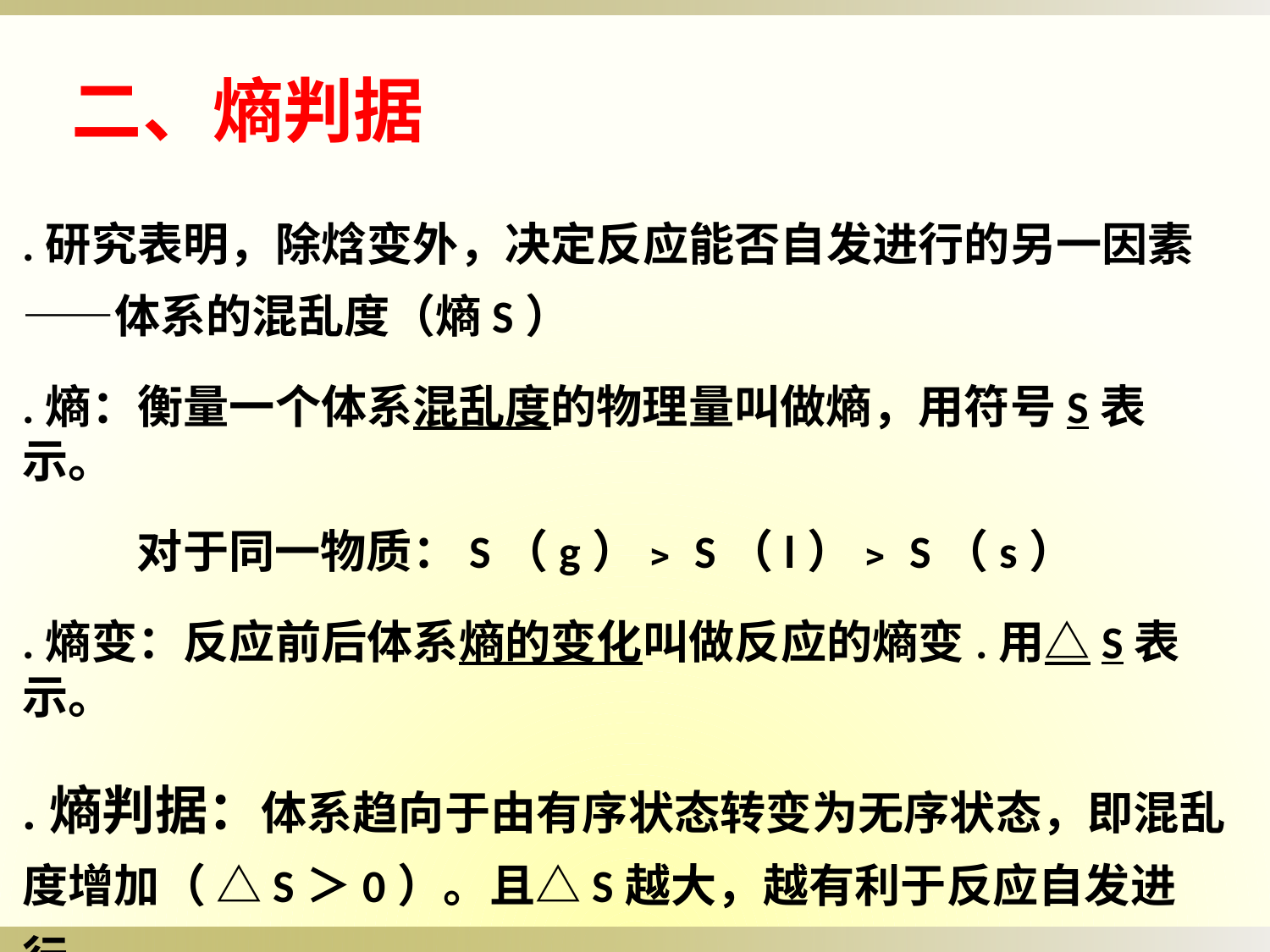

二、熵判据
.研究表明，除焓变外，决定反应能否自发进行的另一因素    ——体系的混乱度（熵S）
.熵：衡量一个体系混乱度的物理量叫做熵，用符号S表示。
          对于同一物质：S（g）﹥S（l）﹥S（s）
.熵变：反应前后体系熵的变化叫做反应的熵变.用△S表示。
.熵判据：体系趋向于由有序状态转变为无序状态，即混乱度增加（ △S＞0）。且△S越大，越有利于反应自发进行。